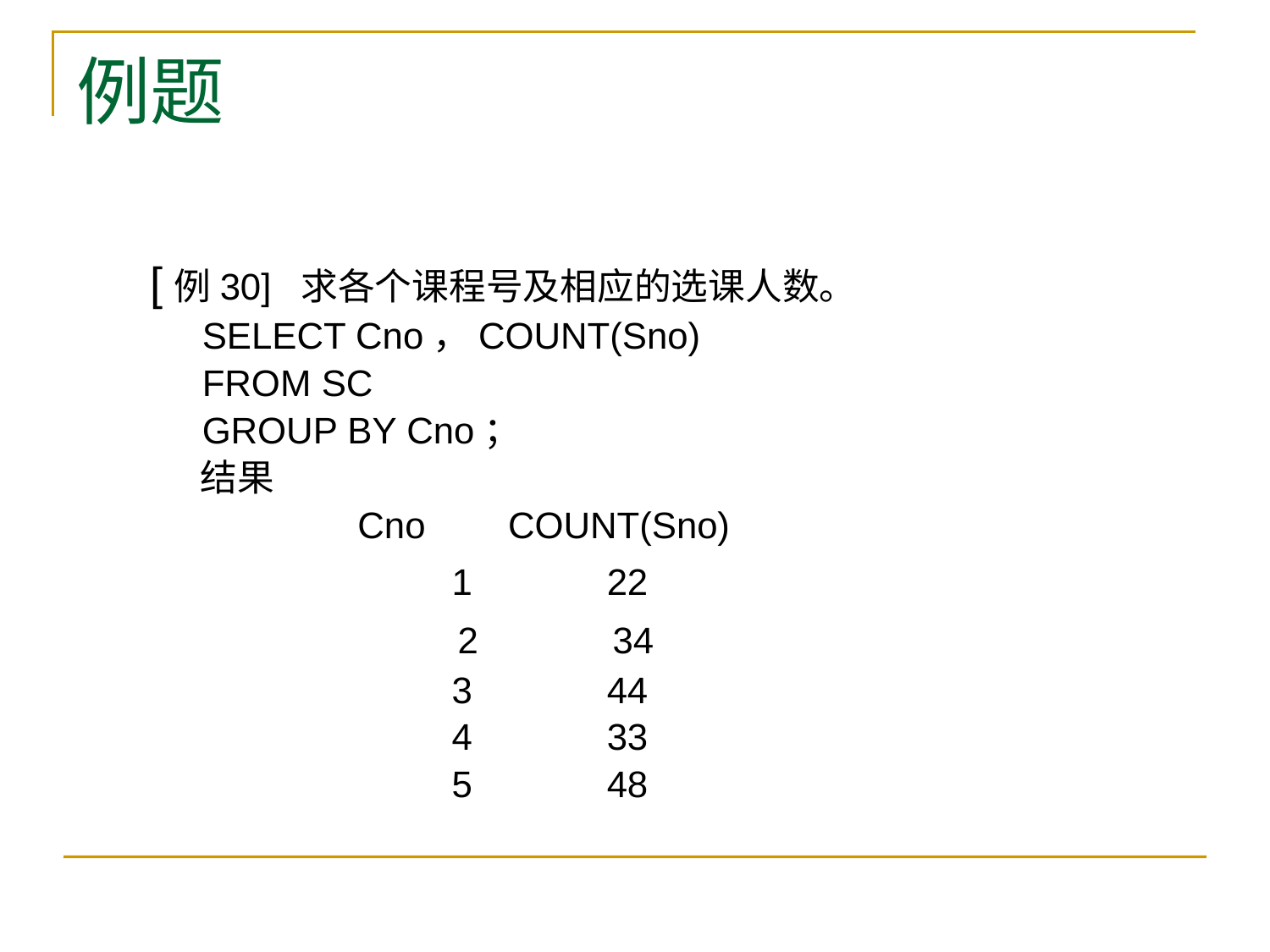

# 例题
[例30]  求各个课程号及相应的选课人数。
     SELECT Cno，COUNT(Sno)
     FROM SC
     GROUP BY Cno；
     结果
                    Cno        COUNT(Sno)
 			1             22
    		           2             34
     		3             44
  			4             33
       		5             48